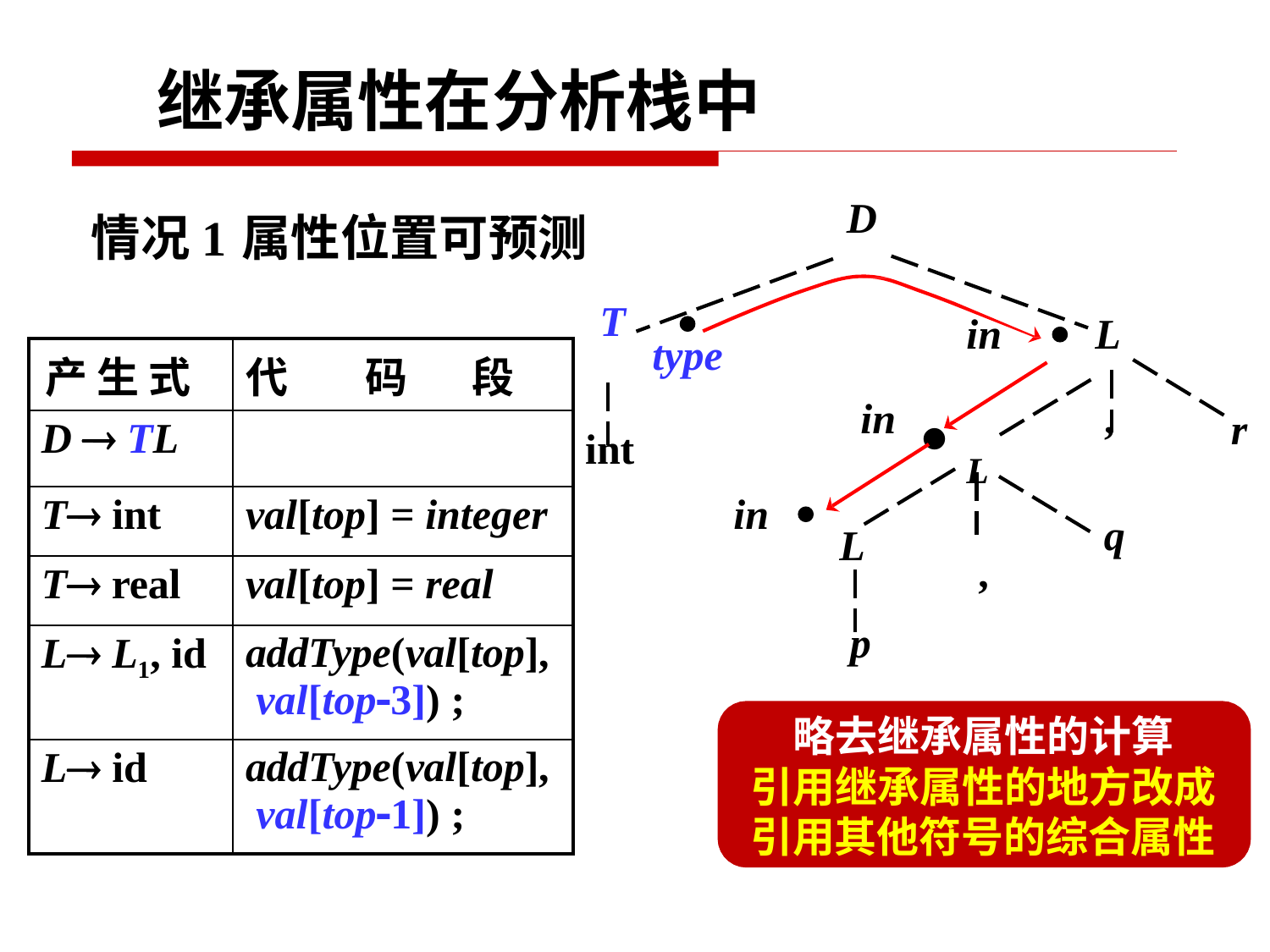

# 继承属性在分析栈中
D
情况1	属性位置可预测

T
•
in	•	L
type
| 产 生 式 | 代 码 段 |
| --- | --- |
| D → TL |  |
| T→ int | val[top] = integer |
| T→ real | val[top] = real |
| L→ L1, id | addType(val[top], val[top−3]) ; |
| L→ id | addType(val[top], val[top−1]) ; |

in
,
r
L
,
int

in	•
q
L

p

略去继承属性的计算
引用继承属性的地方改成
引用其他符号的综合属性
43